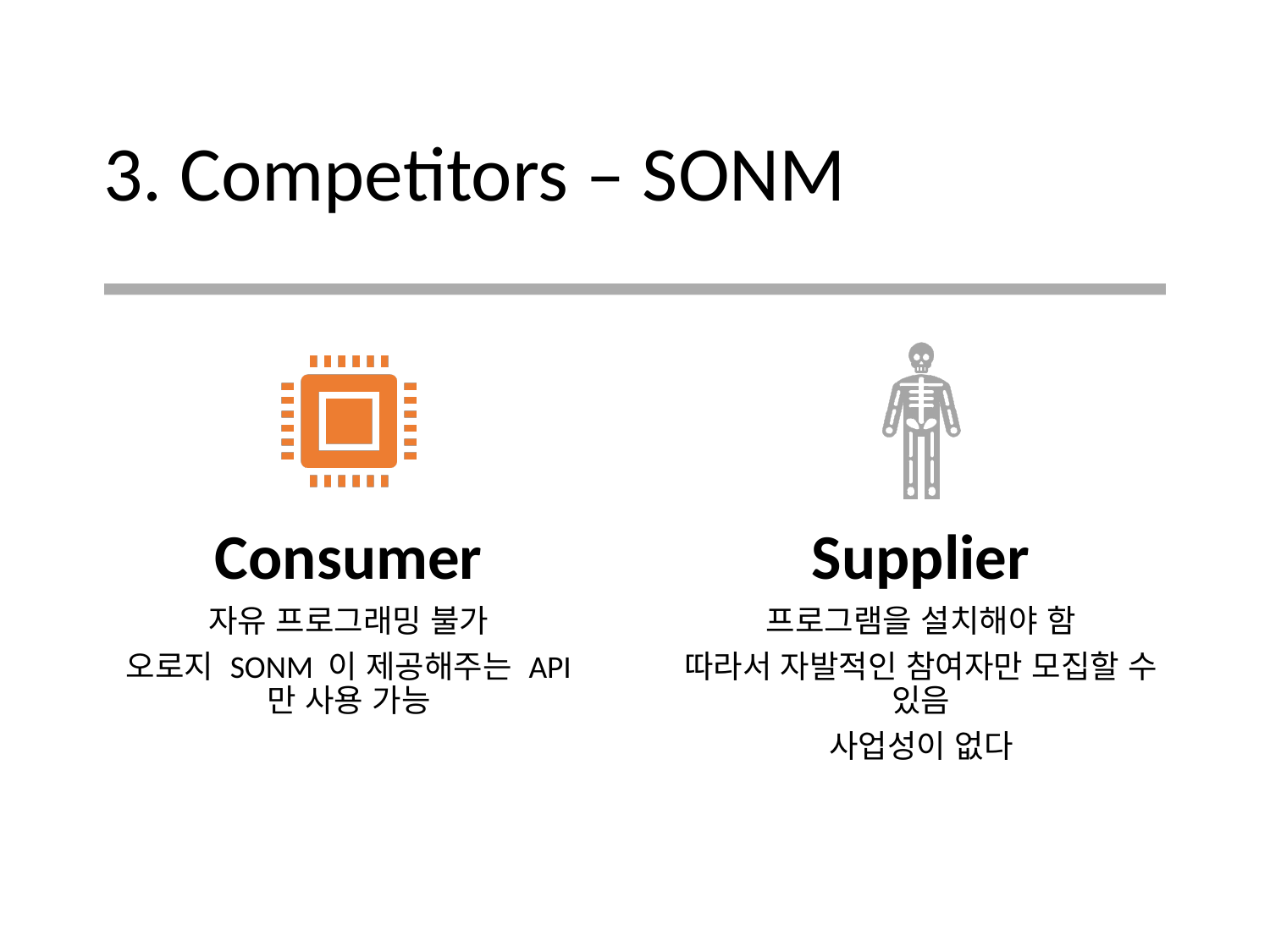

# 3. Competitors – SONM

Consumer
자유 프로그래밍 불가
오로지 SONM 이 제공해주는 API 만 사용 가능
Supplier
프로그램을 설치해야 함
따라서 자발적인 참여자만 모집할 수 있음
사업성이 없다